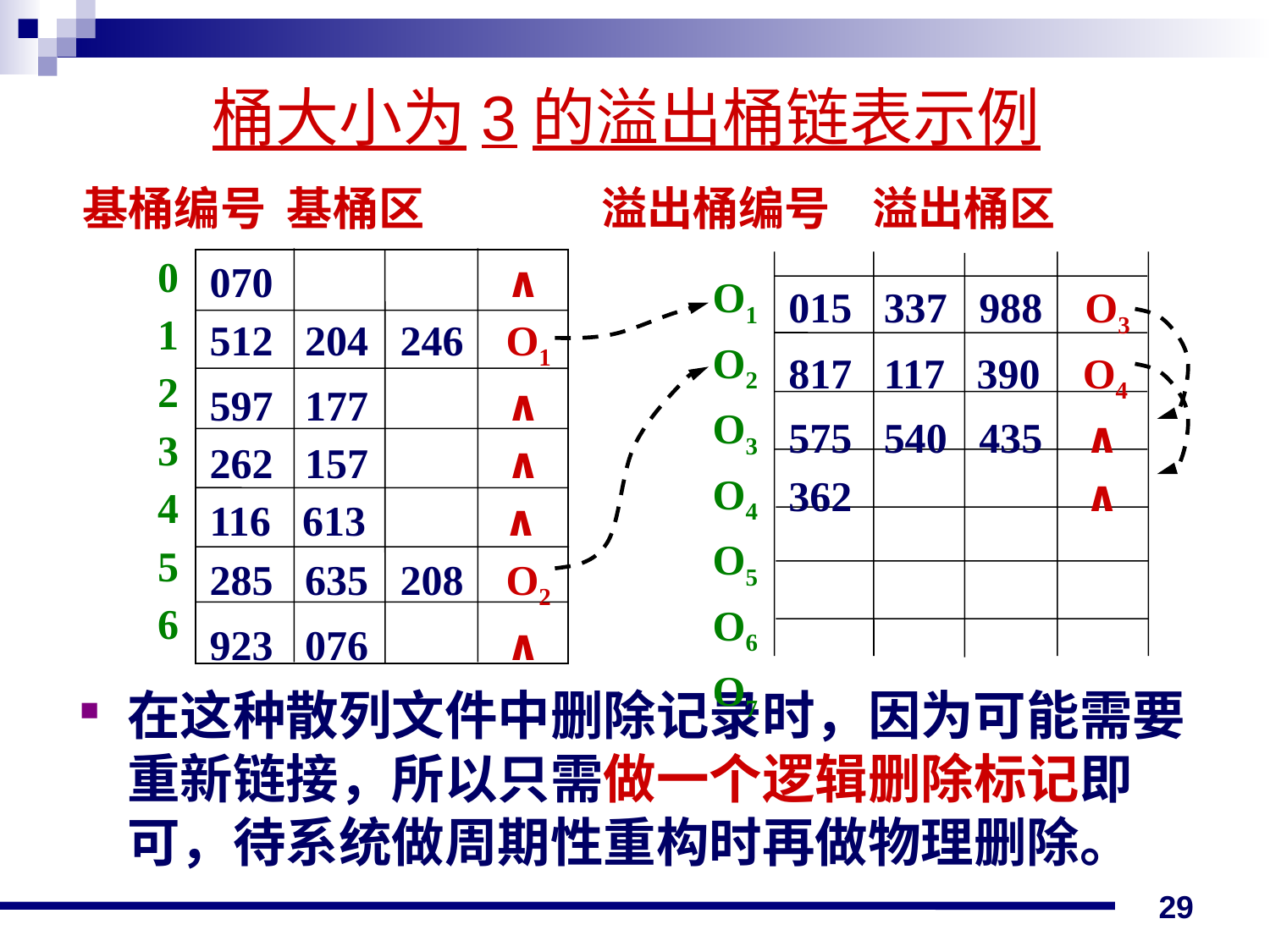

# 桶大小为3的溢出桶链表示例
基桶编号  基桶区                 溢出桶编号    溢出桶区

0
1
2
3
4
5
6
070                      ∧
512   204   246    O1
597   177             ∧
262   157             ∧
116   613             ∧
285   635   208    O2
923   076             ∧

O1
O2
O3
O4
O5
O6
O7
015   337   988    O3
817   117   390    O4
575   540   435    ∧
362                      ∧

在这种散列文件中删除记录时，因为可能需要重新链接，所以只需做一个逻辑删除标记即可，待系统做周期性重构时再做物理删除。
29